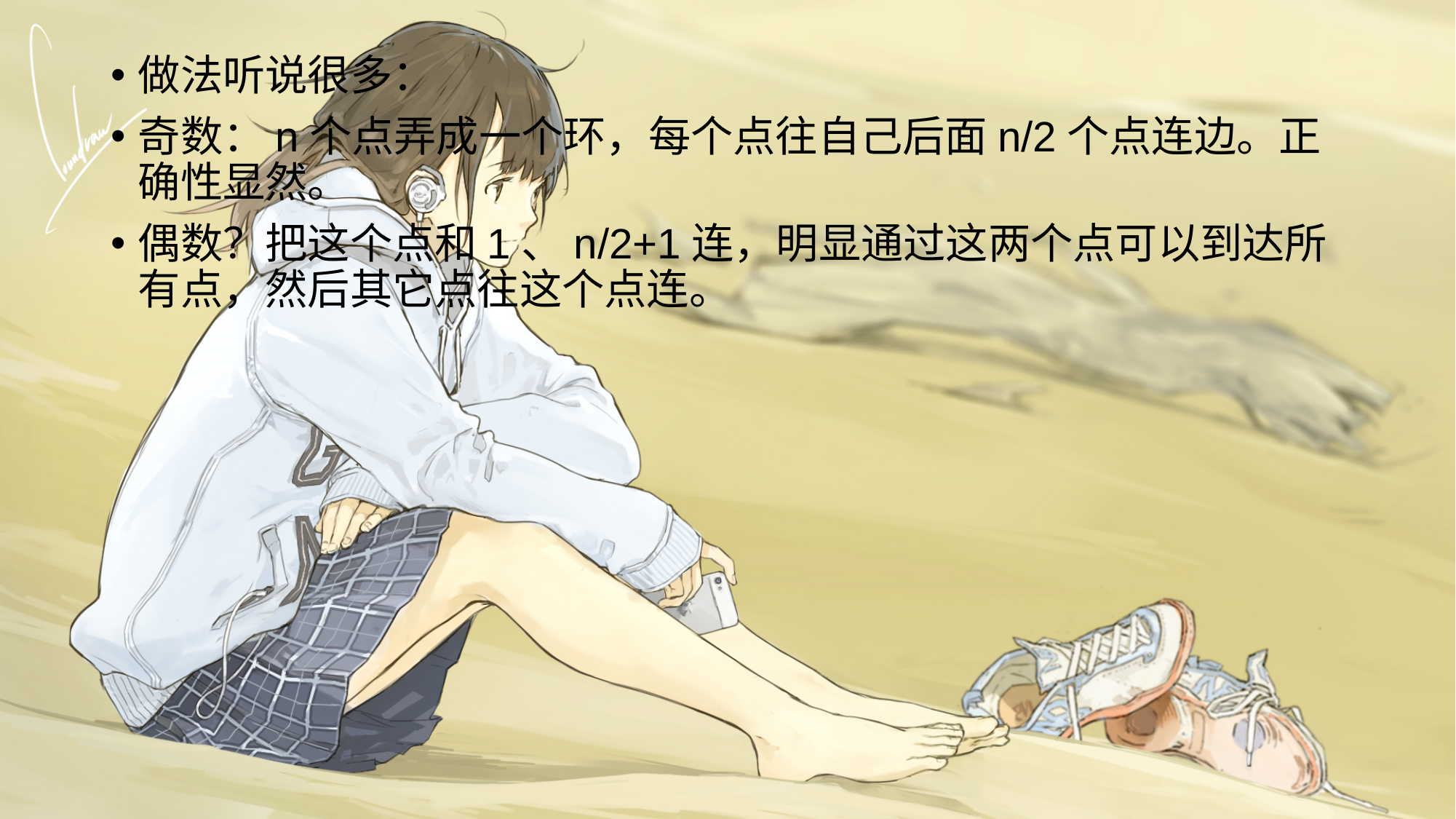

做法听说很多：
奇数：n个点弄成一个环，每个点往自己后面n/2个点连边。正确性显然。
偶数？把这个点和1、n/2+1连，明显通过这两个点可以到达所有点，然后其它点往这个点连。